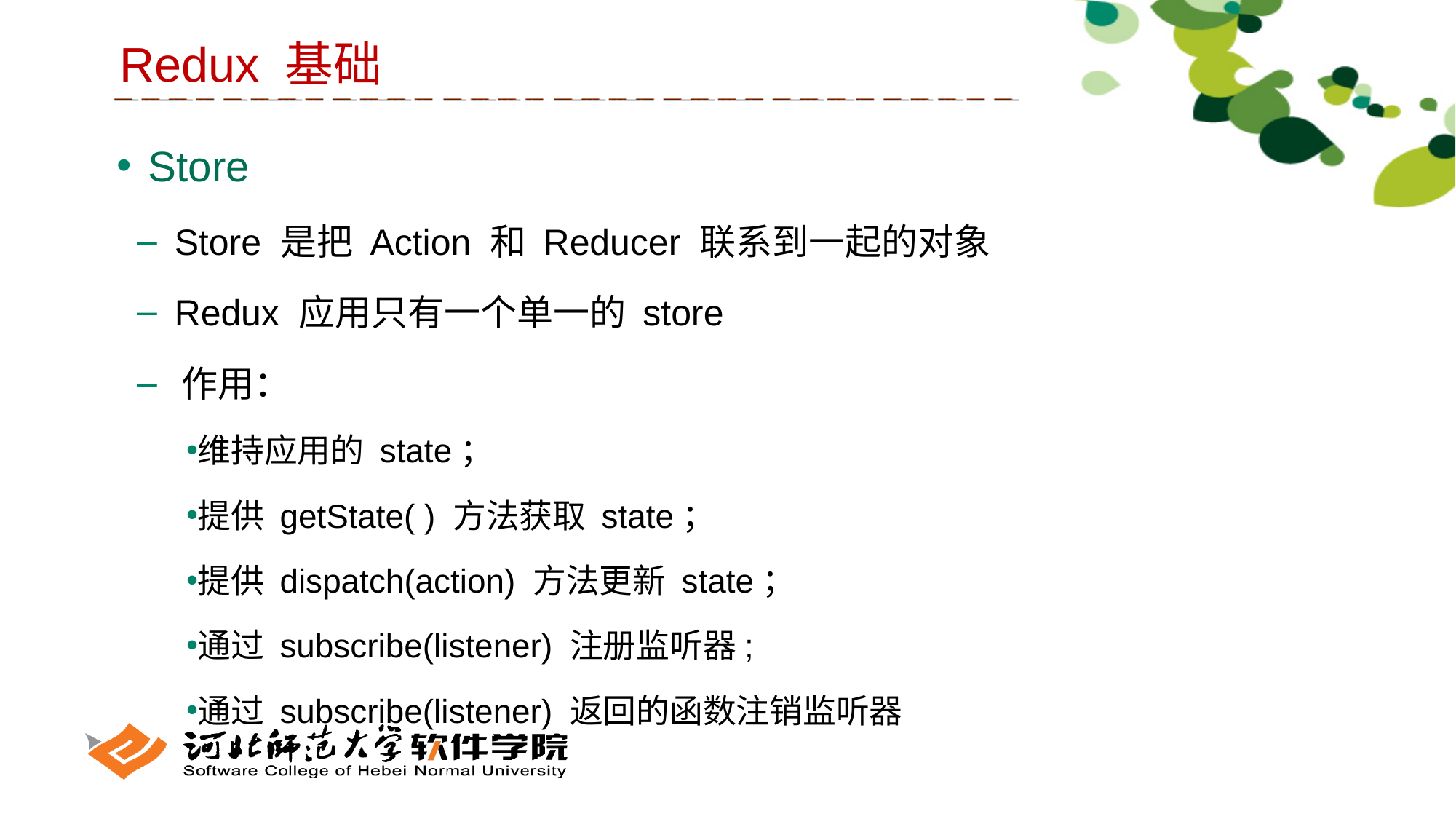

Redux 基础
 Store
 Store 是把 Action 和 Reducer 联系到一起的对象
 Redux 应用只有一个单一的 store
 作用：
维持应用的 state；
提供 getState( ) 方法获取 state；
提供 dispatch(action) 方法更新 state；
通过 subscribe(listener) 注册监听器;
通过 subscribe(listener) 返回的函数注销监听器